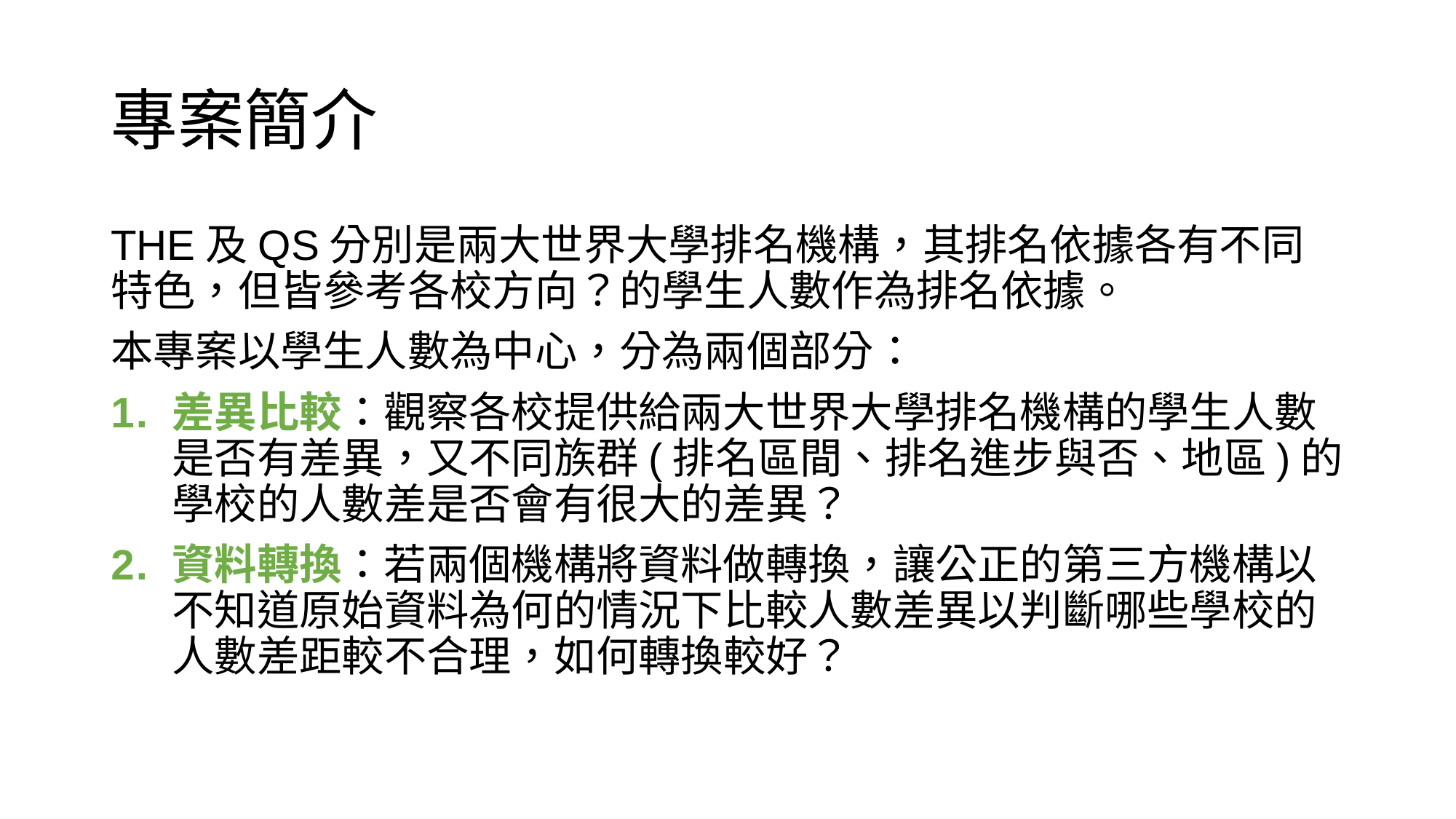

# 專案簡介
THE及QS分別是兩大世界大學排名機構，其排名依據各有不同特色，但皆參考各校方向？的學生人數作為排名依據。
本專案以學生人數為中心，分為兩個部分：
差異比較：觀察各校提供給兩大世界大學排名機構的學生人數是否有差異，又不同族群(排名區間、排名進步與否、地區)的學校的人數差是否會有很大的差異？
資料轉換：若兩個機構將資料做轉換，讓公正的第三方機構以不知道原始資料為何的情況下比較人數差異以判斷哪些學校的人數差距較不合理，如何轉換較好？